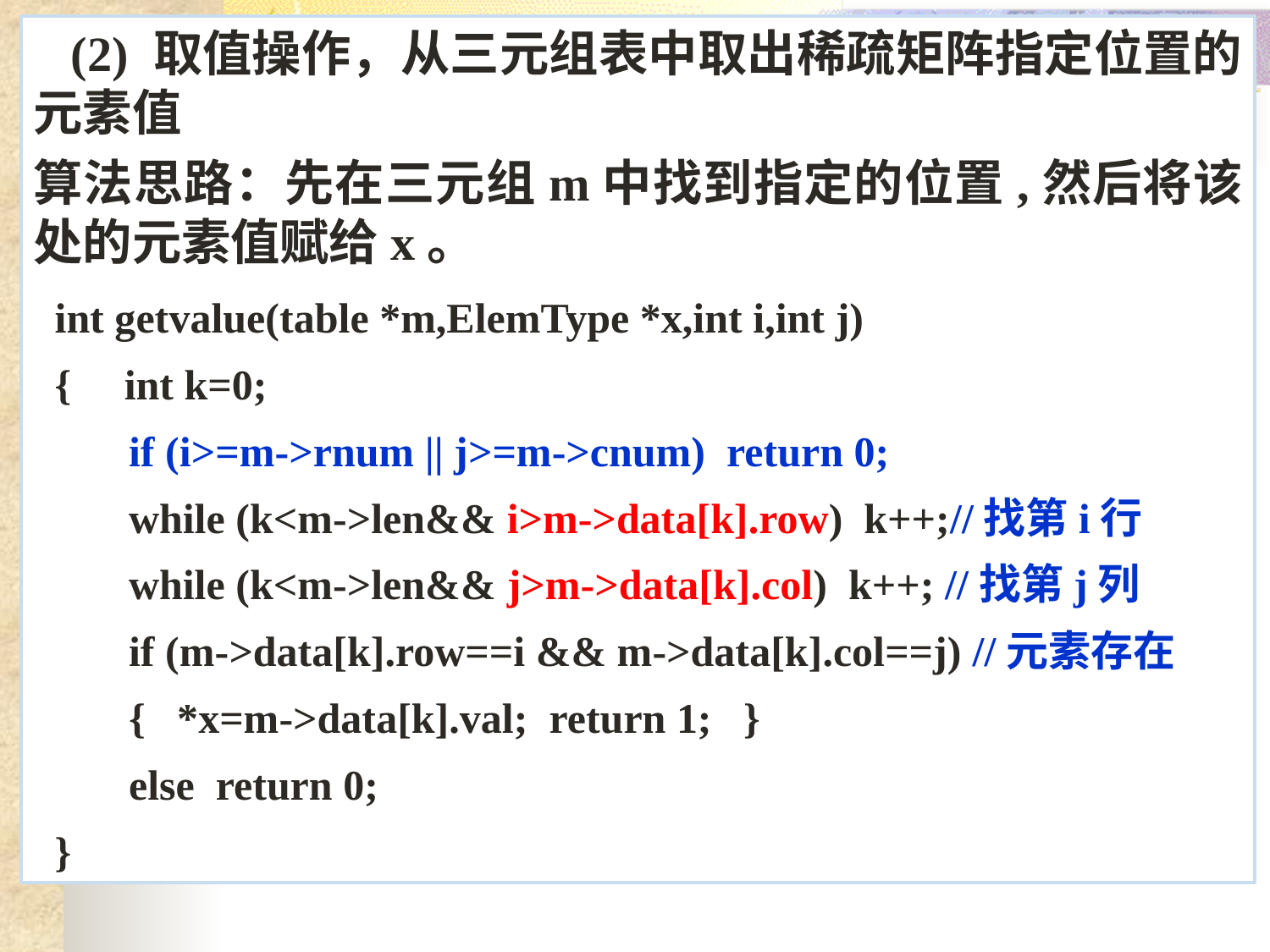

(2) 取值操作，从三元组表中取出稀疏矩阵指定位置的元素值
算法思路：先在三元组m中找到指定的位置,然后将该处的元素值赋给x。
  int getvalue(table *m,ElemType *x,int i,int j)
  {     int k=0;
         if (i>=m->rnum || j>=m->cnum)  return 0;
         while (k<m->len&& i>m->data[k].row)  k++;//找第i行
         while (k<m->len&& j>m->data[k].col)  k++; //找第j列
         if (m->data[k].row==i && m->data[k].col==j) //元素存在
         {   *x=m->data[k].val;  return 1;   }
         else  return 0;
  }